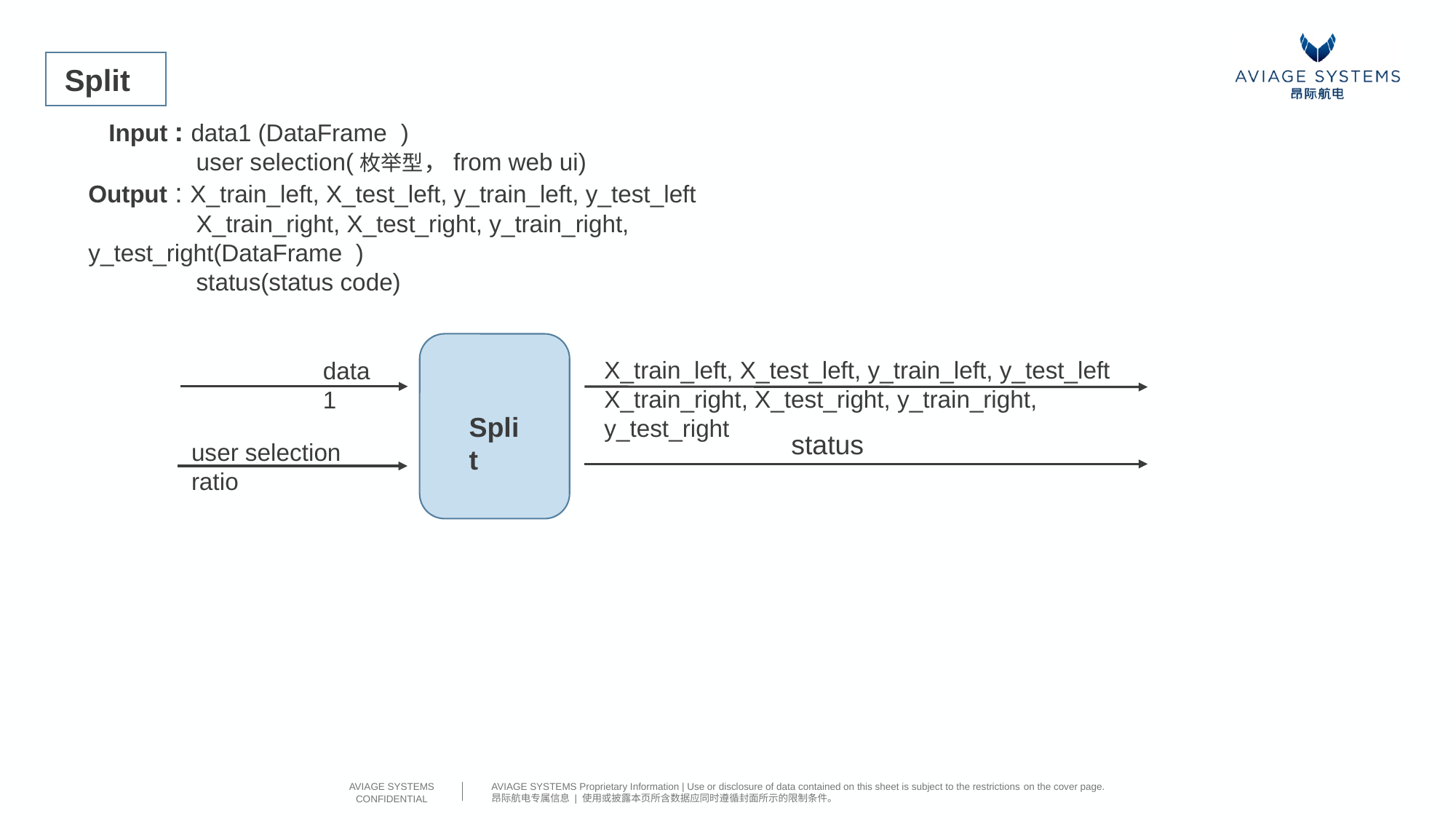

Split
   Input : data1 (DataFrame  )
                user selection(枚举型，from web ui)
Output : X_train_left, X_test_left, y_train_left, y_test_left
                X_train_right, X_test_right, y_train_right, y_test_right(DataFrame  )
                status(status code)

X_train_left, X_test_left, y_train_left, y_test_left
X_train_right, X_test_right, y_train_right, y_test_right
data1
Split
status
user selection ratio